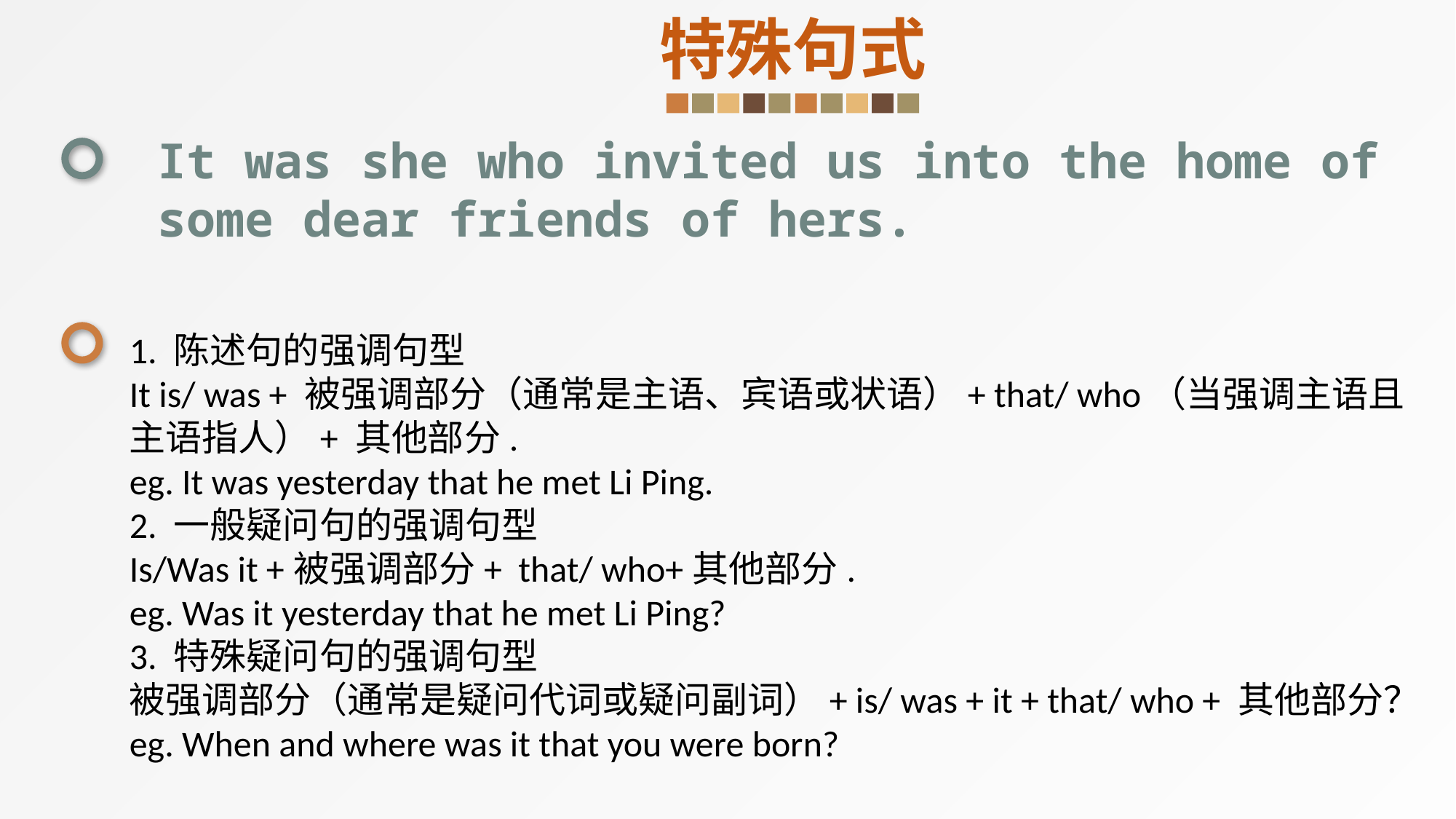

特殊句式

It was she who invited us into the home of some dear friends of hers.

1. 陈述句的强调句型
It is/ was + 被强调部分（通常是主语、宾语或状语）+ that/ who（当强调主语且主语指人）+ 其他部分.
eg. It was yesterday that he met Li Ping.
2. 一般疑问句的强调句型
Is/Was it +被强调部分+  that/ who+其他部分.
eg. Was it yesterday that he met Li Ping?
3. 特殊疑问句的强调句型
被强调部分（通常是疑问代词或疑问副词）+ is/ was + it + that/ who + 其他部分？
eg. When and where was it that you were born?